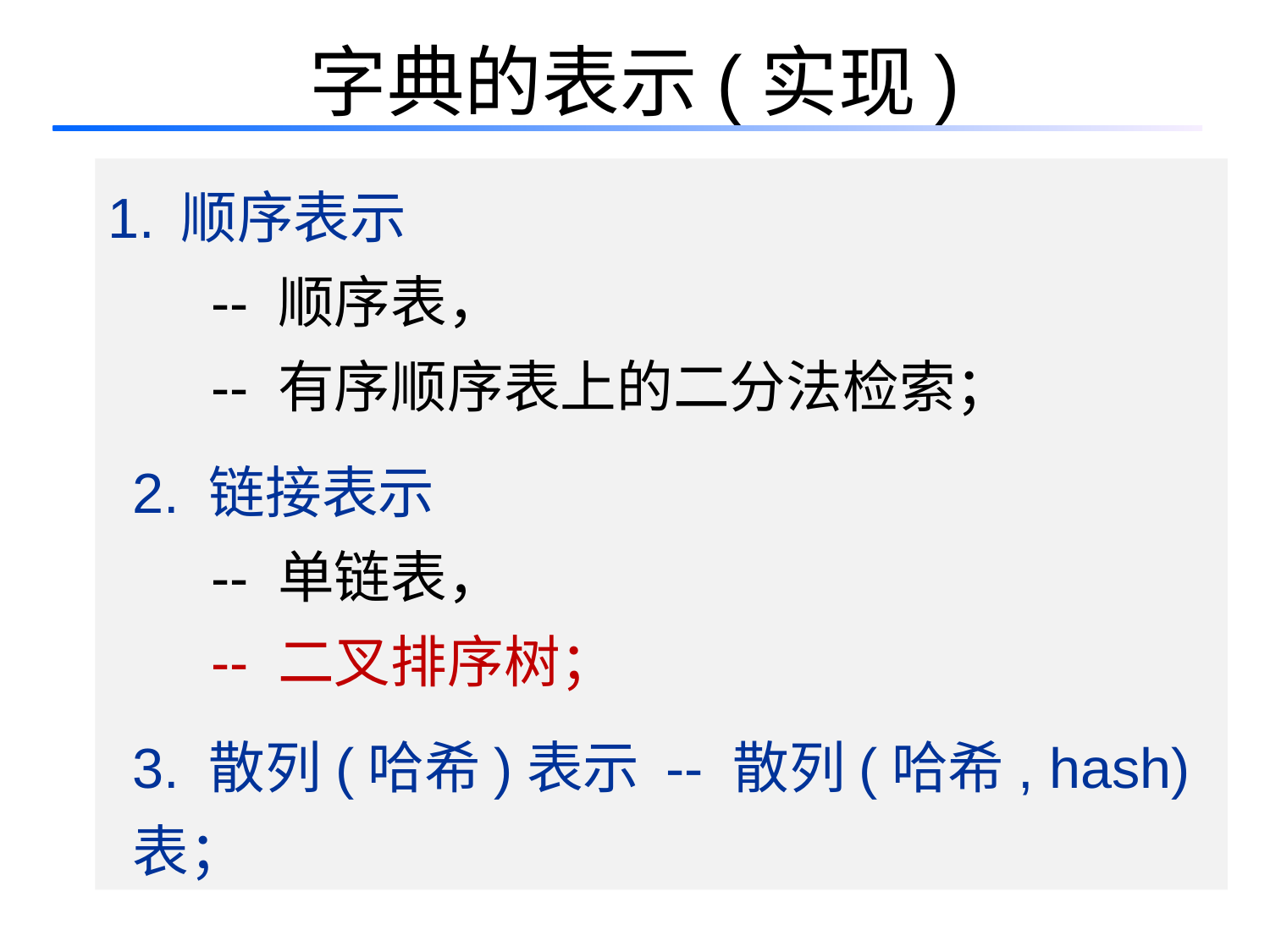

# 字典的表示(实现)

 顺序表示
     -- 顺序表，
     -- 有序顺序表上的二分法检索；
2. 链接表示
     -- 单链表，
     -- 二叉排序树；
3. 散列(哈希)表示 -- 散列(哈希, hash)表；